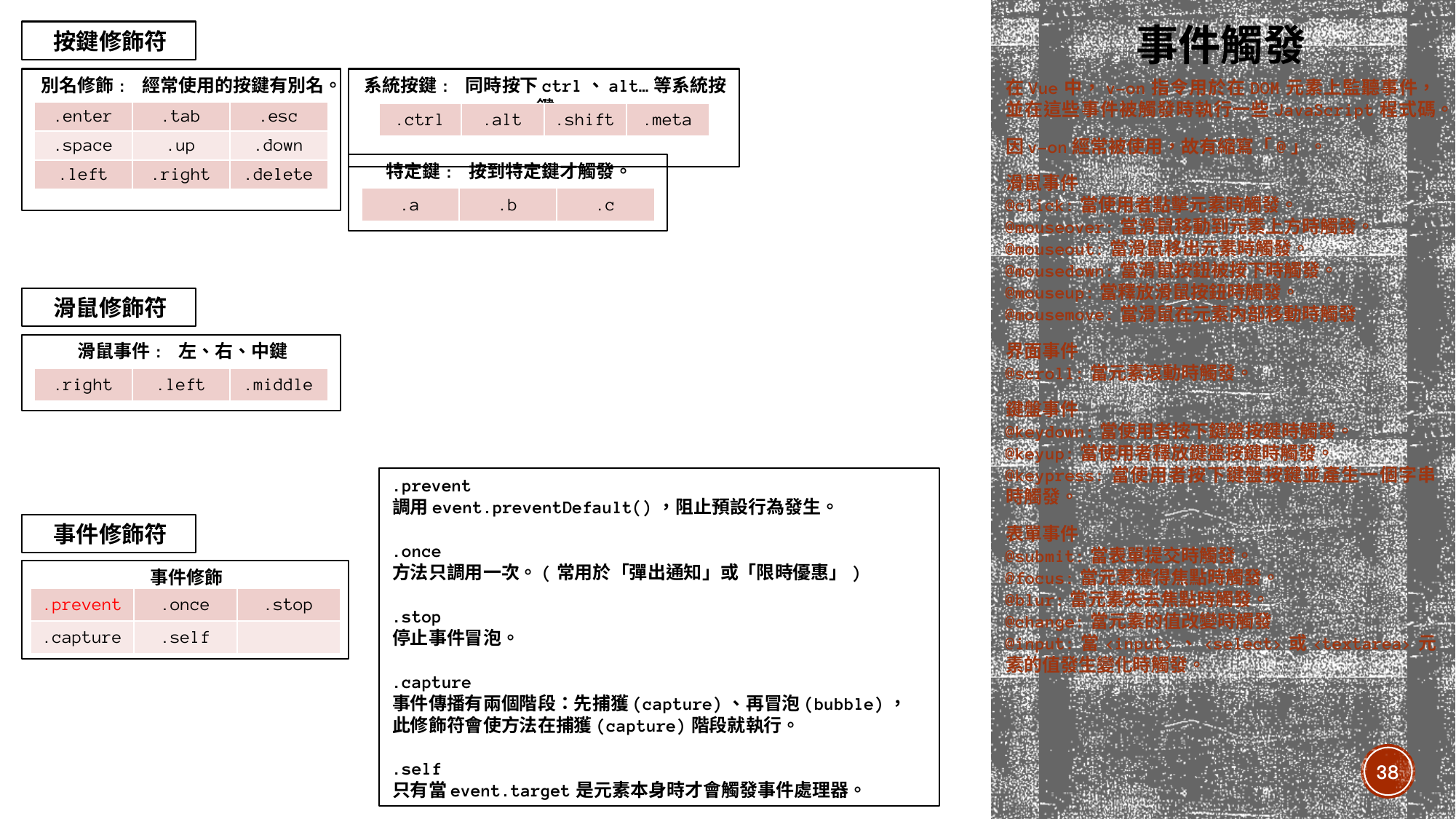

# 事件觸發
按鍵修飾符
別名修飾: 經常使用的按鍵有別名。

系統按鍵: 同時按下ctrl、alt…等系統按鍵

在Vue中，v-on指令用於在DOM元素上監聽事件，並在這些事件被觸發時執行一些JavaScript程式碼。
因v-on經常被使用，故有縮寫「@」。
滑鼠事件
@click:當使用者點擊元素時觸發。
@mouseover:當滑鼠移動到元素上方時觸發。
@mouseout:當滑鼠移出元素時觸發。
@mousedown:當滑鼠按鈕被按下時觸發。
@mouseup:當釋放滑鼠按鈕時觸發。
@mousemove:當滑鼠在元素內部移動時觸發
界面事件
@scroll:當元素滾動時觸發。
鍵盤事件
@keydown:當使用者按下鍵盤按鍵時觸發。
@keyup:當使用者釋放鍵盤按鍵時觸發。
@keypress:當使用者按下鍵盤按鍵並產生一個字串時觸發。
表單事件
@submit:當表單提交時觸發。
@focus:當元素獲得焦點時觸發。
@blur:當元素失去焦點時觸發。
@change:當元素的值改變時觸發
@input:當<input>、<select>或<textarea>元素的值發生變化時觸發。

| .enter | .tab | .esc |
| --- | --- | --- |
| .space | .up | .down |
| .left | .right | .delete |
| .ctrl | .alt | .shift | .meta |
| --- | --- | --- | --- |
特定鍵: 按到特定鍵才觸發。

| .a | .b | .c |
| --- | --- | --- |
滑鼠修飾符
滑鼠事件: 左、右、中鍵

| .right | .left | .middle |
| --- | --- | --- |
.prevent
調用event.preventDefault()，阻止預設行為發生。

.once
方法只調用一次。(常用於「彈出通知」或「限時優惠」)

.stop
停止事件冒泡。

.capture
事件傳播有兩個階段：先捕獲(capture)、再冒泡(bubble)，
此修飾符會使方法在捕獲(capture)階段就執行。

.self
只有當event.target是元素本身時才會觸發事件處理器。
事件修飾符
事件修飾

| .prevent | .once | .stop |
| --- | --- | --- |
| .capture | .self |  |
38